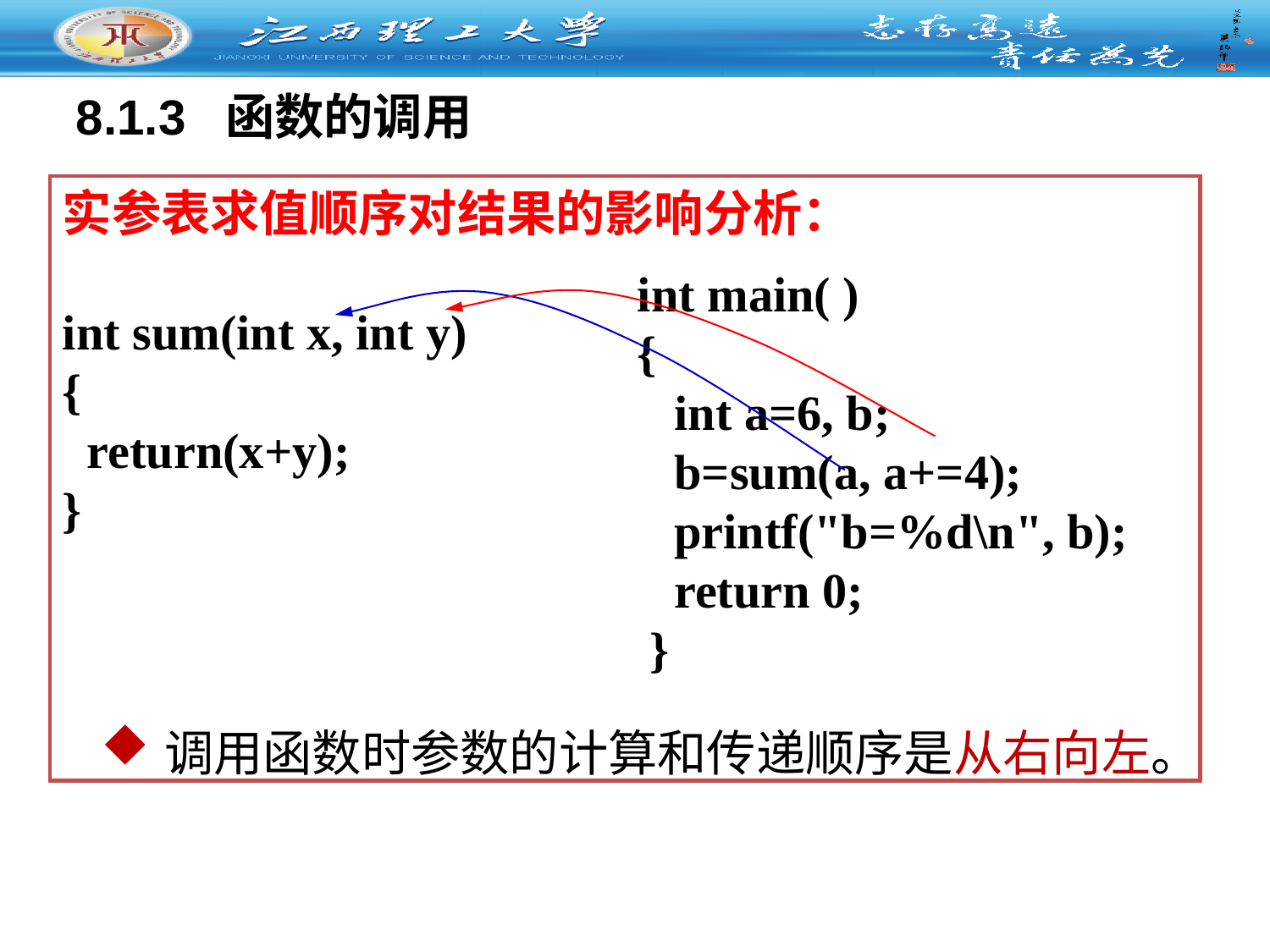

8.1.3  函数的调用
实参表求值顺序对结果的影响分析：

int sum(int x, int y)
{
  return(x+y);
}

int main( )
{
   int a=6, b;
   b=sum(a, a+=4);
   printf("b=%d\n", b);
   return 0;
 }

调用函数时参数的计算和传递顺序是从右向左。